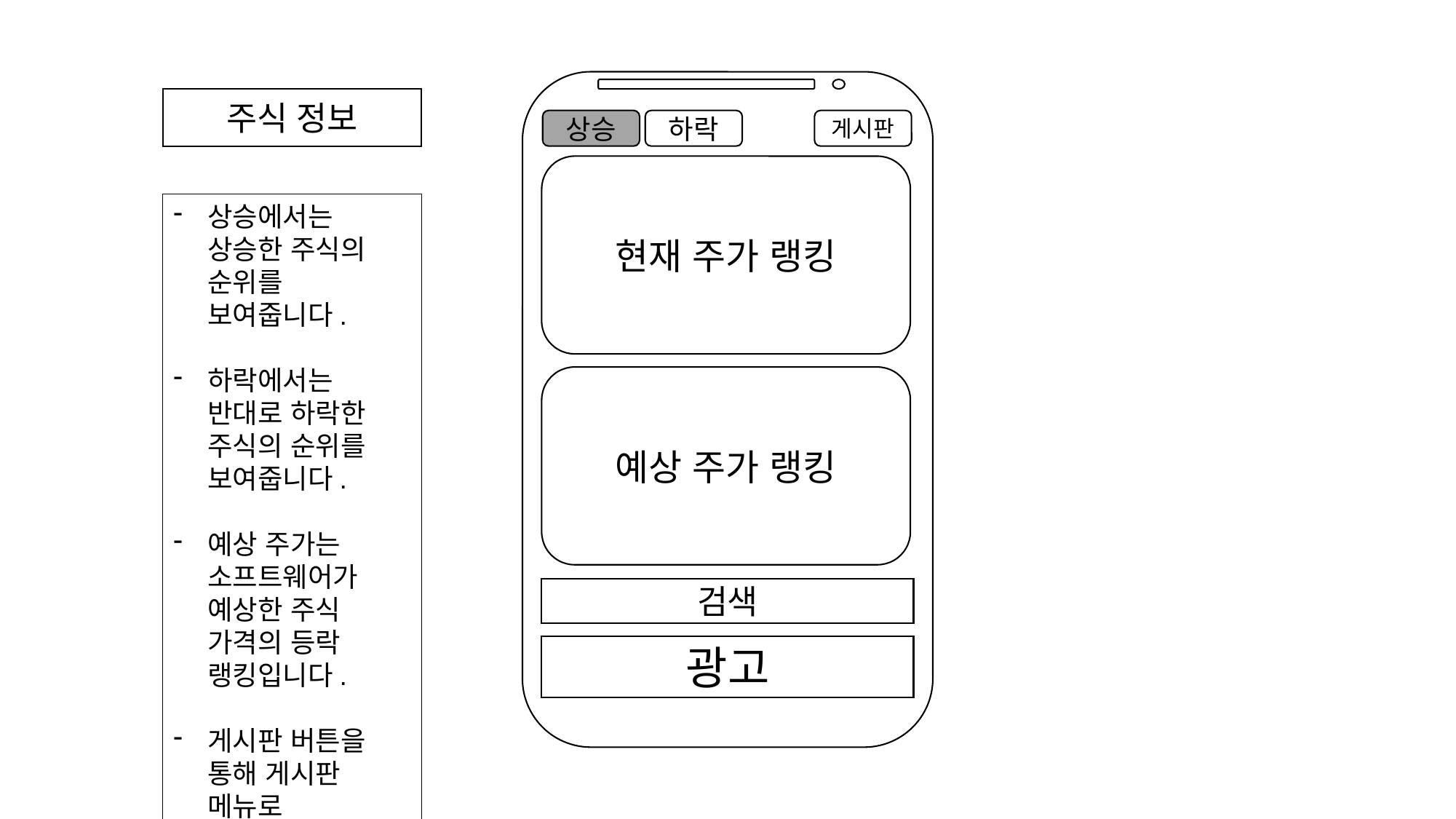

주식 정보
상승
하락
게시판
현재 주가 랭킹
상승에서는 상승한 주식의 순위를 보여줍니다.

하락에서는 반대로 하락한 주식의 순위를 보여줍니다.

예상 주가는 소프트웨어가 예상한 주식 가격의 등락 랭킹입니다.

게시판 버튼을 통해 게시판 메뉴로 이동합니다.
예상 주가 랭킹
검색
광고